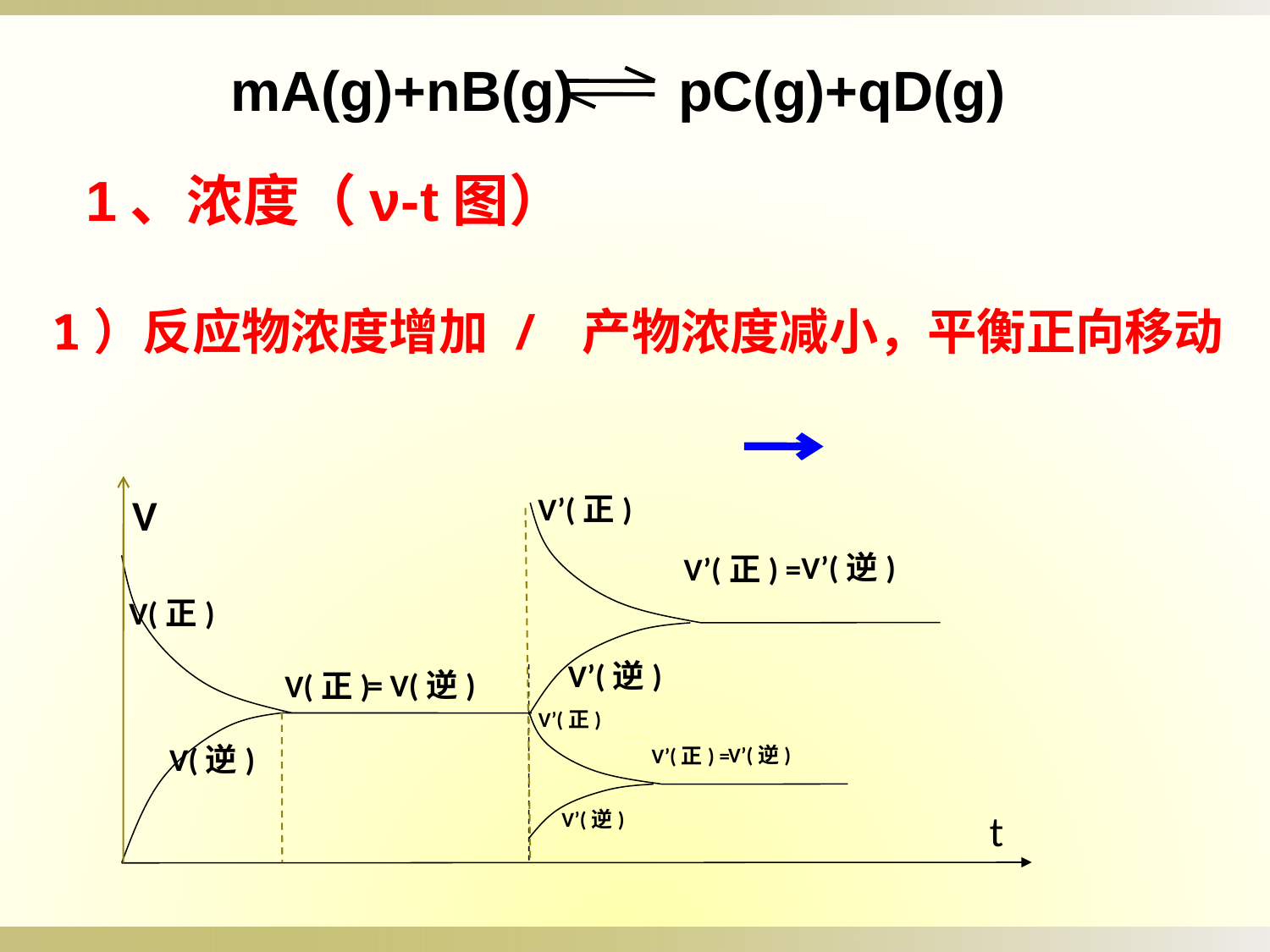

mA(g)+nB(g)       pC(g)+qD(g)
1、浓度（ν-t图）
1）反应物浓度增加 / 产物浓度减小，平衡正向移动
V

V(正)
= V(逆)
V(正)

V(逆)

t
V’(正)

V’(逆)
V’(正) =

V’(逆)

V’(正)

V’(逆)
V’(正) =

V’(逆)